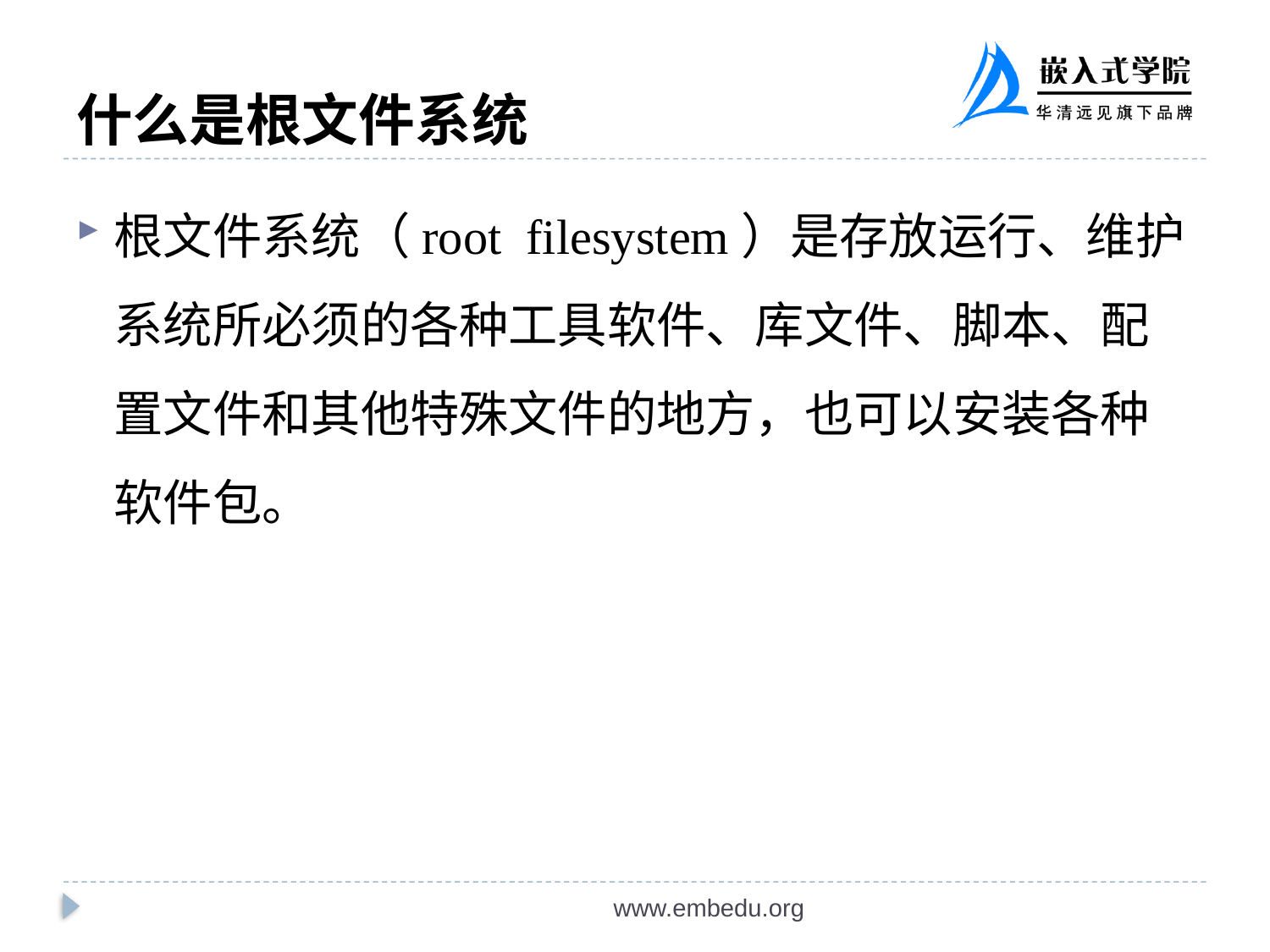

# 什么是根文件系统
根文件系统（root  filesystem）是存放运行、维护系统所必须的各种工具软件、库文件、脚本、配置文件和其他特殊文件的地方，也可以安装各种软件包。
www.embedu.org